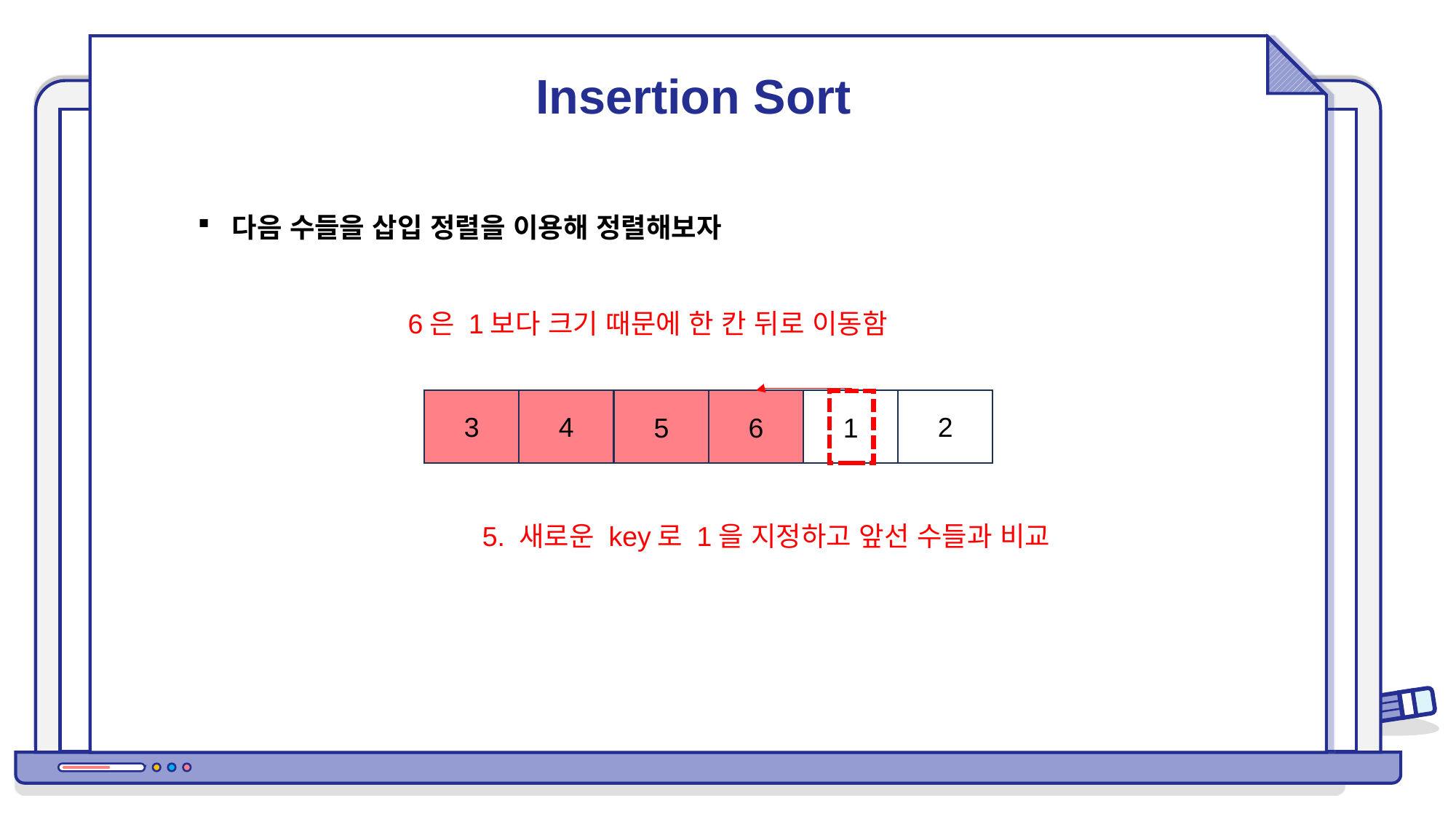

Insertion Sort

다음 수들을 삽입 정렬을 이용해 정렬해보자
6은 1보다 크기 때문에 한 칸 뒤로 이동함
3
4
2
1
5
6

5. 새로운 key로 1을 지정하고 앞선 수들과 비교